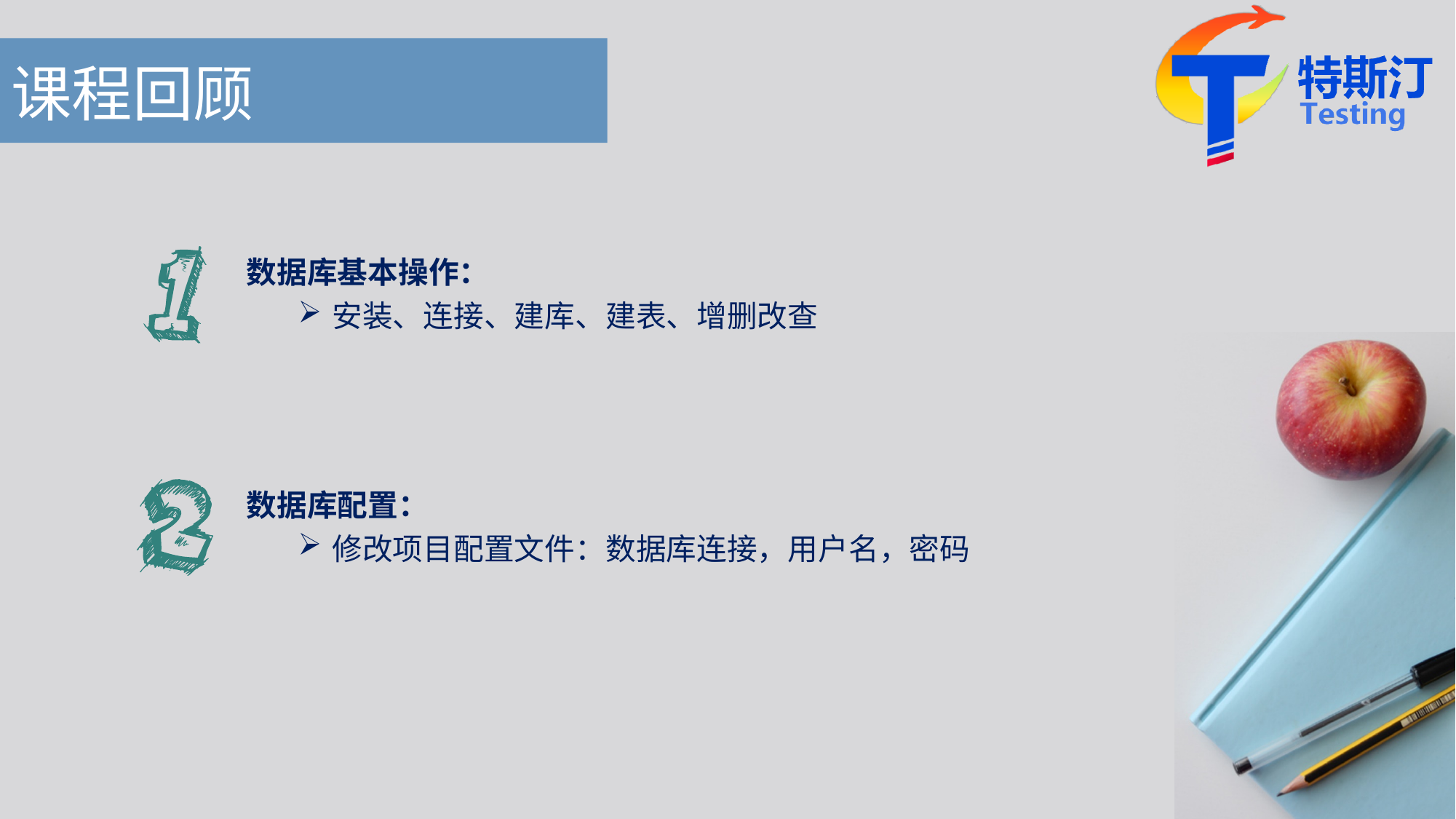

# 课程回顾

数据库基本操作：
安装、连接、建库、建表、增删改查

数据库配置：
修改项目配置文件：数据库连接，用户名，密码